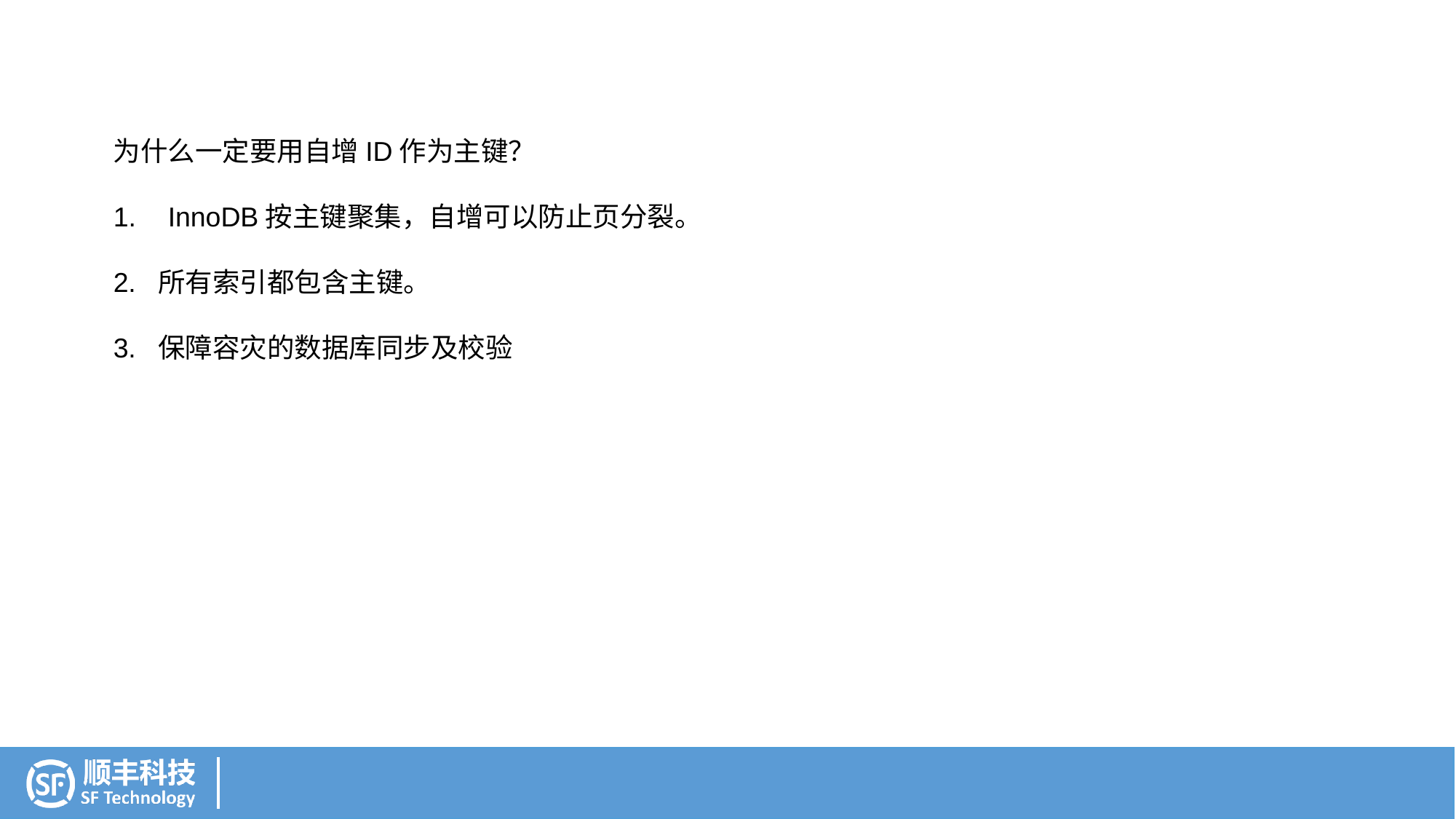

为什么一定要用自增ID作为主键？

InnoDB按主键聚集，自增可以防止页分裂。

2.  所有索引都包含主键。

3.  保障容灾的数据库同步及校验